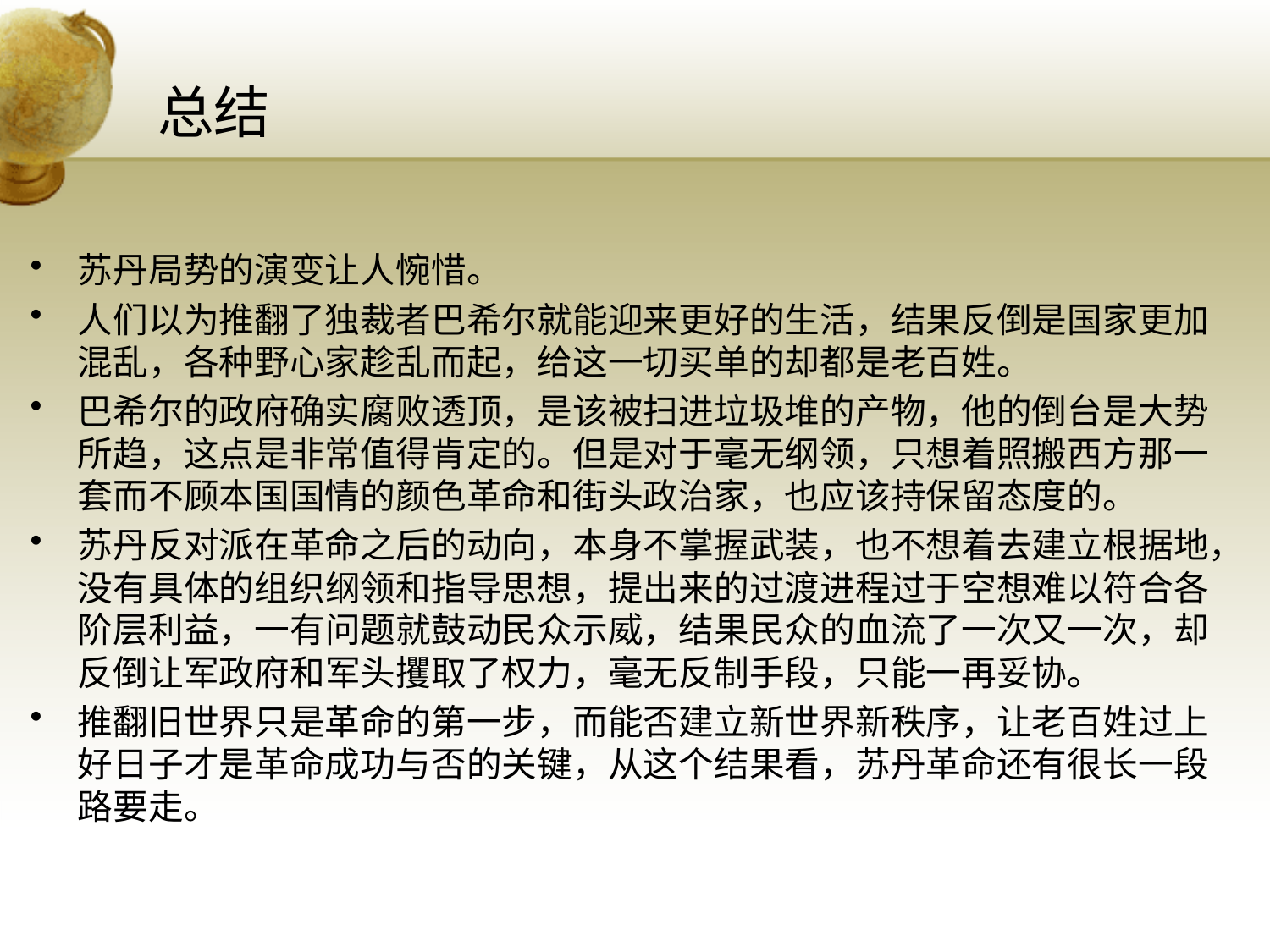

# 总结
苏丹局势的演变让人惋惜。
人们以为推翻了独裁者巴希尔就能迎来更好的生活，结果反倒是国家更加混乱，各种野心家趁乱而起，给这一切买单的却都是老百姓。
巴希尔的政府确实腐败透顶，是该被扫进垃圾堆的产物，他的倒台是大势所趋，这点是非常值得肯定的。但是对于毫无纲领，只想着照搬西方那一套而不顾本国国情的颜色革命和街头政治家，也应该持保留态度的。
苏丹反对派在革命之后的动向，本身不掌握武装，也不想着去建立根据地，没有具体的组织纲领和指导思想，提出来的过渡进程过于空想难以符合各阶层利益，一有问题就鼓动民众示威，结果民众的血流了一次又一次，却反倒让军政府和军头攫取了权力，毫无反制手段，只能一再妥协。
推翻旧世界只是革命的第一步，而能否建立新世界新秩序，让老百姓过上好日子才是革命成功与否的关键，从这个结果看，苏丹革命还有很长一段路要走。